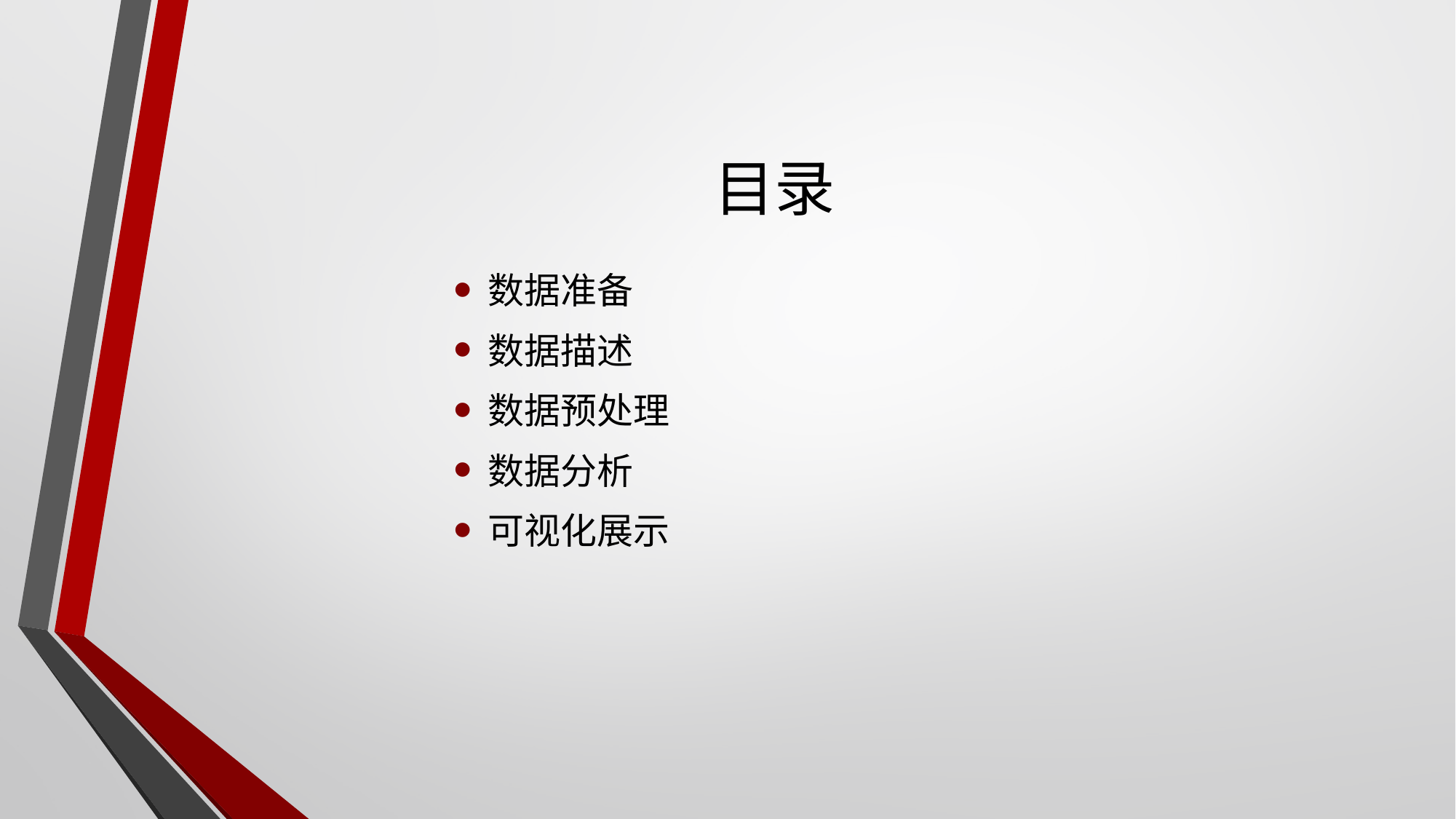

# 目录
数据准备
数据描述
数据预处理
数据分析
可视化展示